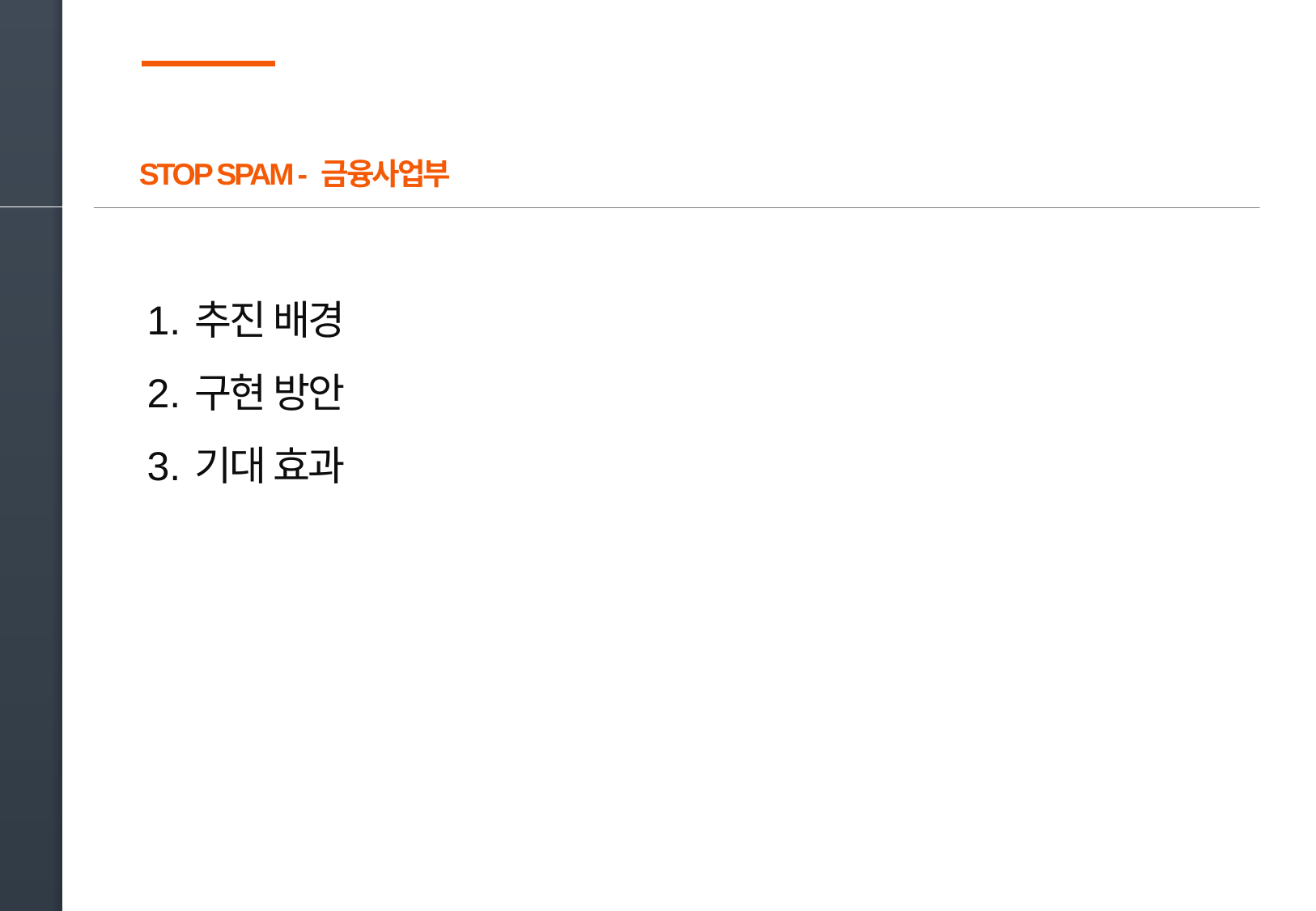

STOP SPAM - 금융사업부
추진 배경
구현 방안
기대 효과